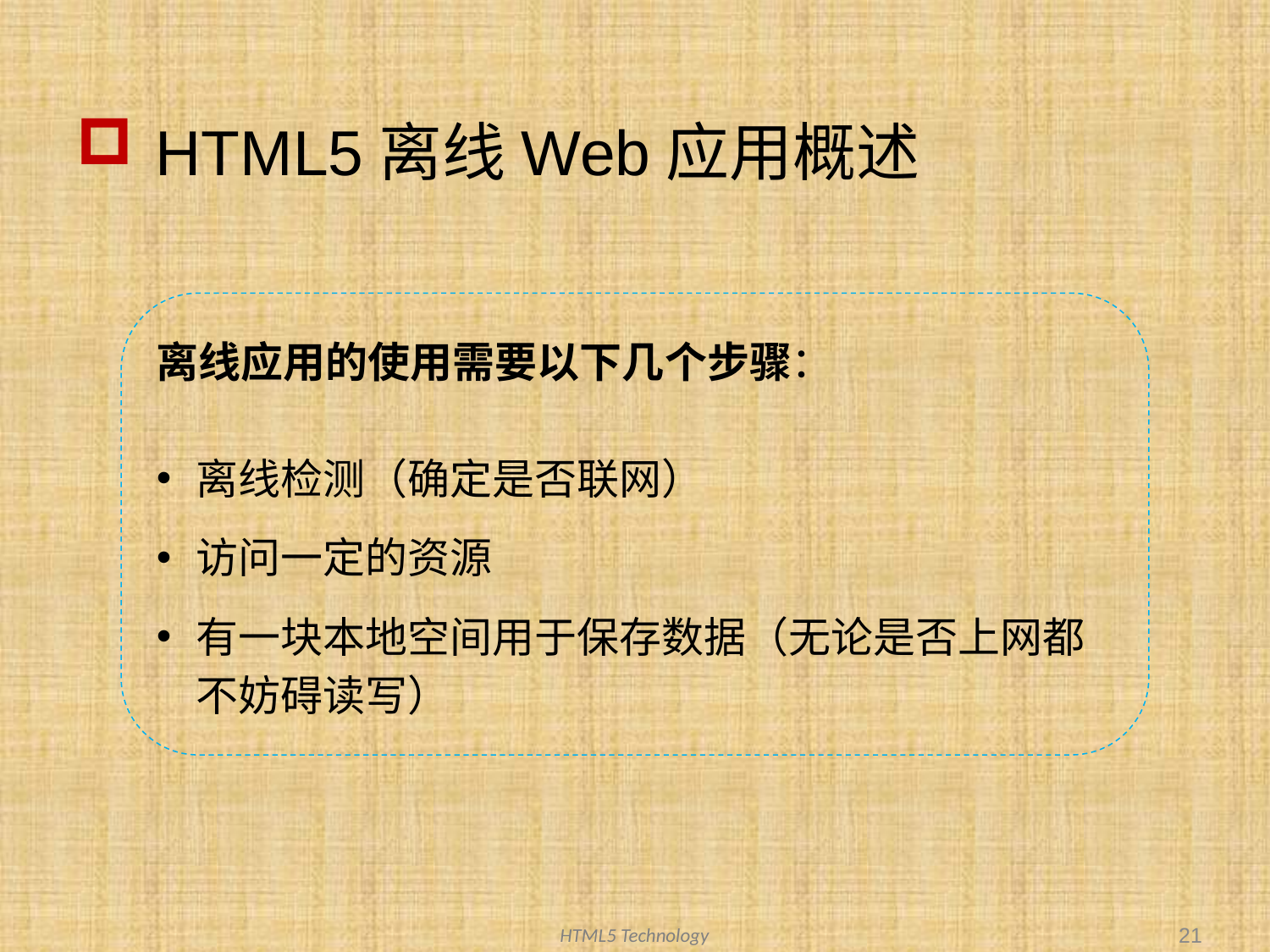

# HTML5离线Web应用概述
离线应用的使用需要以下几个步骤：

离线检测（确定是否联网）

访问一定的资源

有一块本地空间用于保存数据（无论是否上网都不妨碍读写）
21
HTML5 Technology